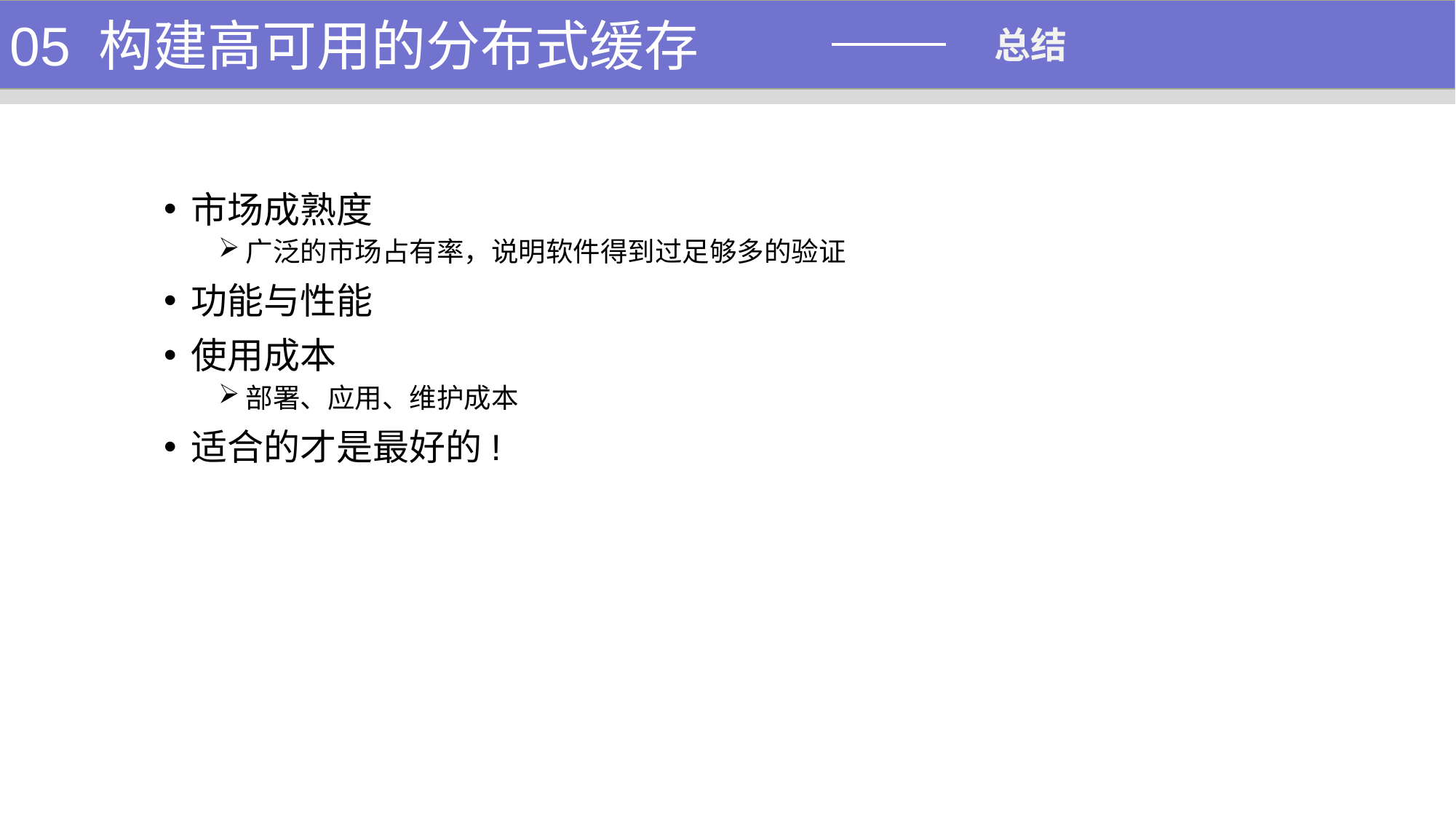

1、功能介绍
05 构建高可用的分布式缓存
总结
市场成熟度
广泛的市场占有率，说明软件得到过足够多的验证
功能与性能
使用成本
部署、应用、维护成本
适合的才是最好的!